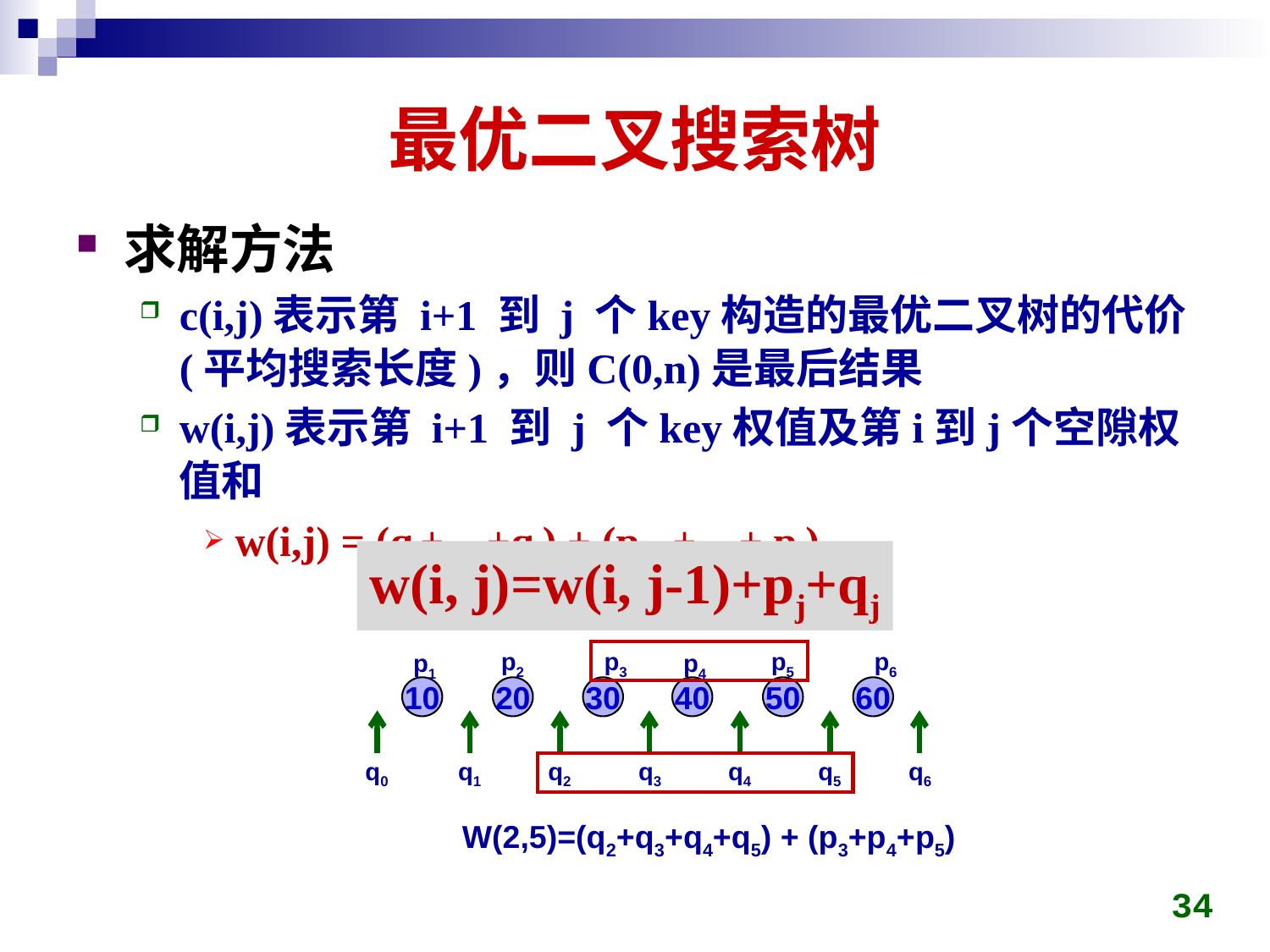

# 最优二叉搜索树
求解方法
c(i,j)表示第 i+1 到 j 个key构造的最优二叉树的代价(平均搜索长度)，则C(0,n)是最后结果
w(i,j)表示第 i+1 到 j 个key权值及第i到j个空隙权值和
w(i,j) = (qi+…+qj) + (pi+1+…+ pj)
w(i, j)=w(i, j-1)+pj+qj
p3
p2
p1
10
20
30
q2
q0
q3
q1
p6
p5
p4
40
50
60
q5
q6
q4

W(2,5)=(q2+q3+q4+q5) + (p3+p4+p5)
34